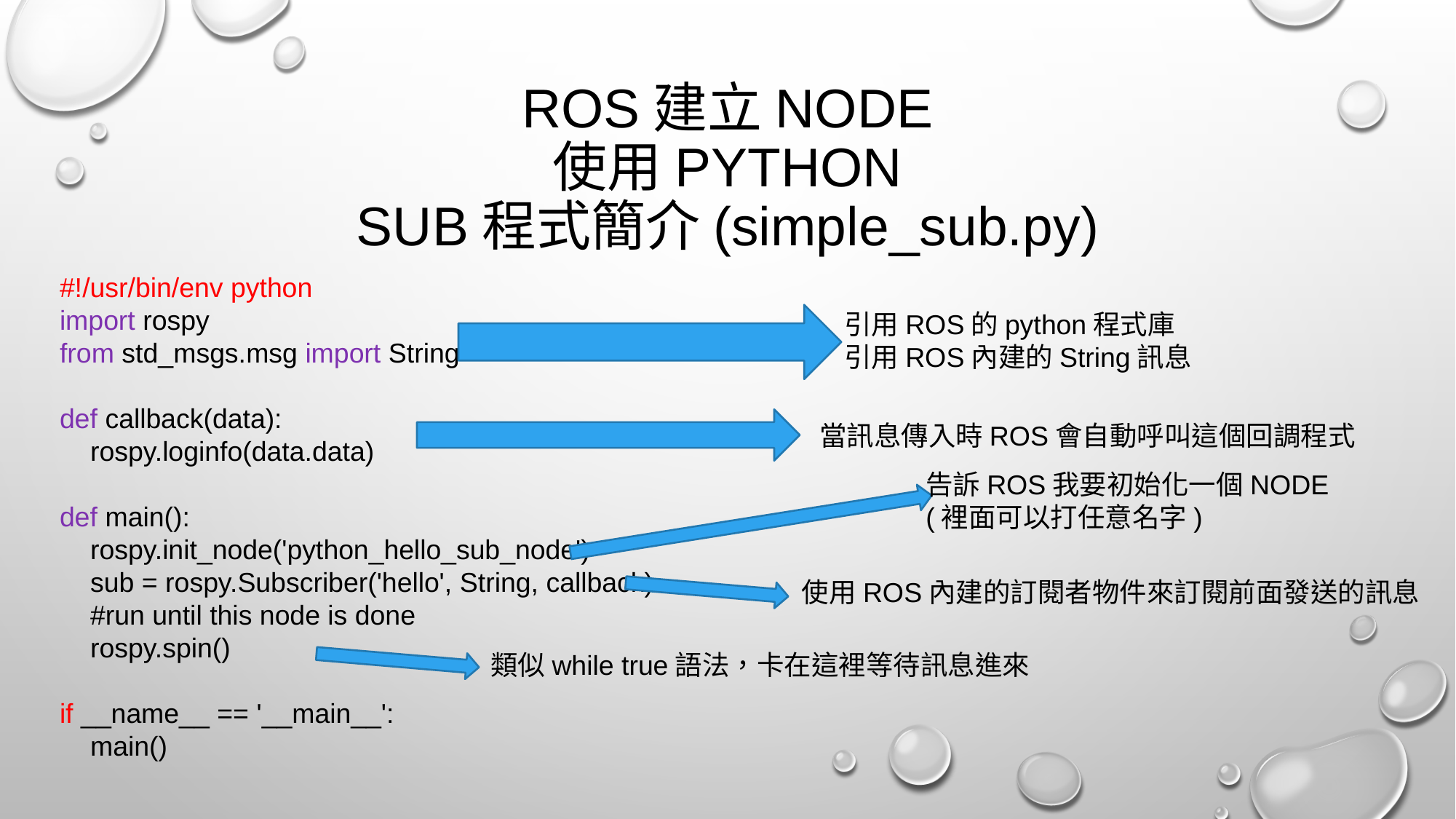

# ROS建立Node 使用python sub程式簡介(simple_sub.py)
#!/usr/bin/env python
import rospy
from std_msgs.msg import String

def callback(data):
    rospy.loginfo(data.data)

def main():
    rospy.init_node('python_hello_sub_node')
    sub = rospy.Subscriber('hello', String, callback)
    #run until this node is done
    rospy.spin()

if __name__ == '__main__':
    main()
引用ROS的python程式庫
引用ROS內建的String訊息

當訊息傳入時ROS會自動呼叫這個回調程式
告訴ROS我要初始化一個NODE
(裡面可以打任意名字)

使用ROS內建的訂閱者物件來訂閱前面發送的訊息

類似while true語法，卡在這裡等待訊息進來